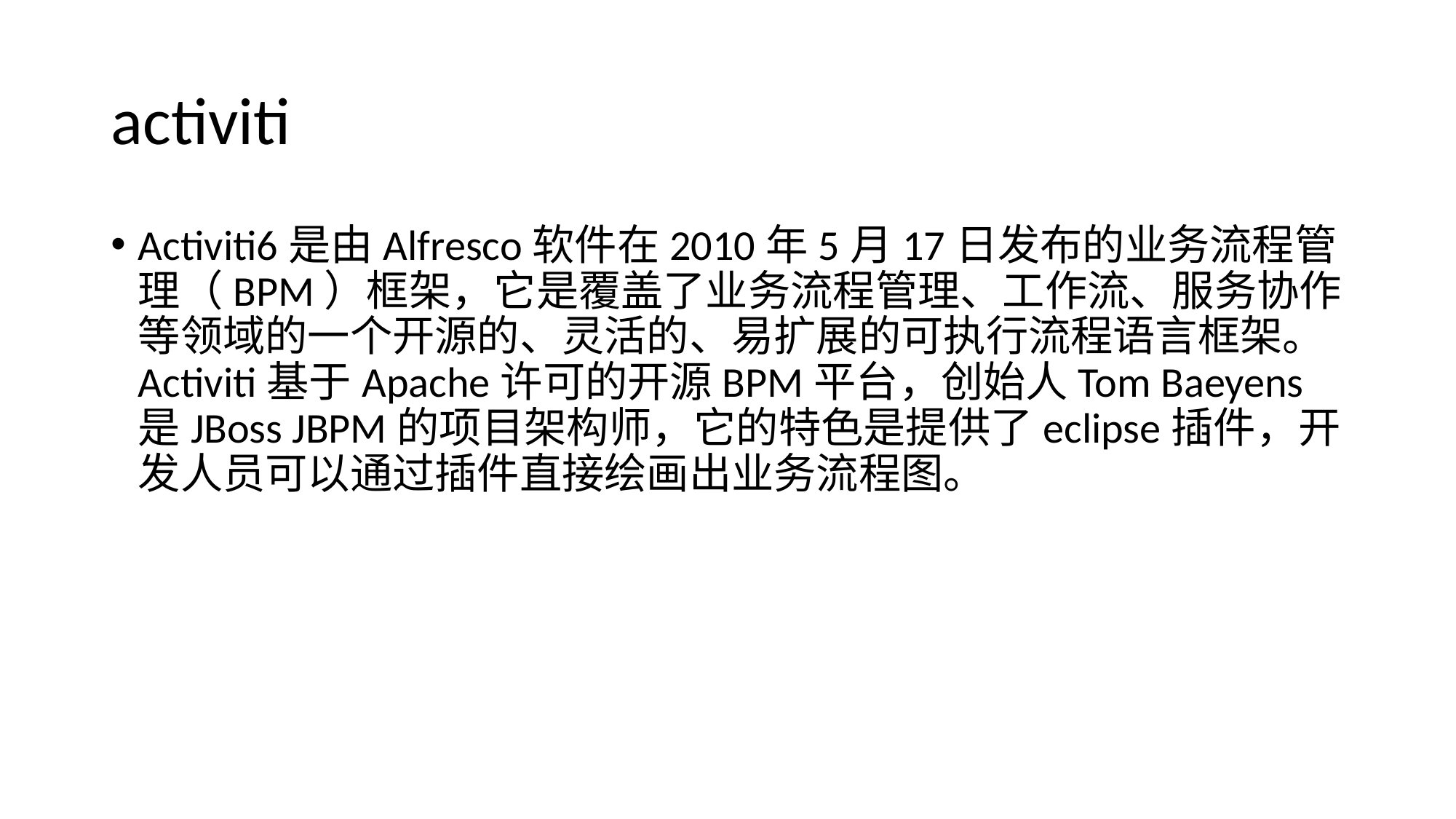

# activiti
Activiti6是由Alfresco软件在2010年5月17日发布的业务流程管理（BPM）框架，它是覆盖了业务流程管理、工作流、服务协作等领域的一个开源的、灵活的、易扩展的可执行流程语言框架。Activiti基于Apache许可的开源BPM平台，创始人Tom Baeyens是JBoss JBPM的项目架构师，它的特色是提供了eclipse插件，开发人员可以通过插件直接绘画出业务流程图。